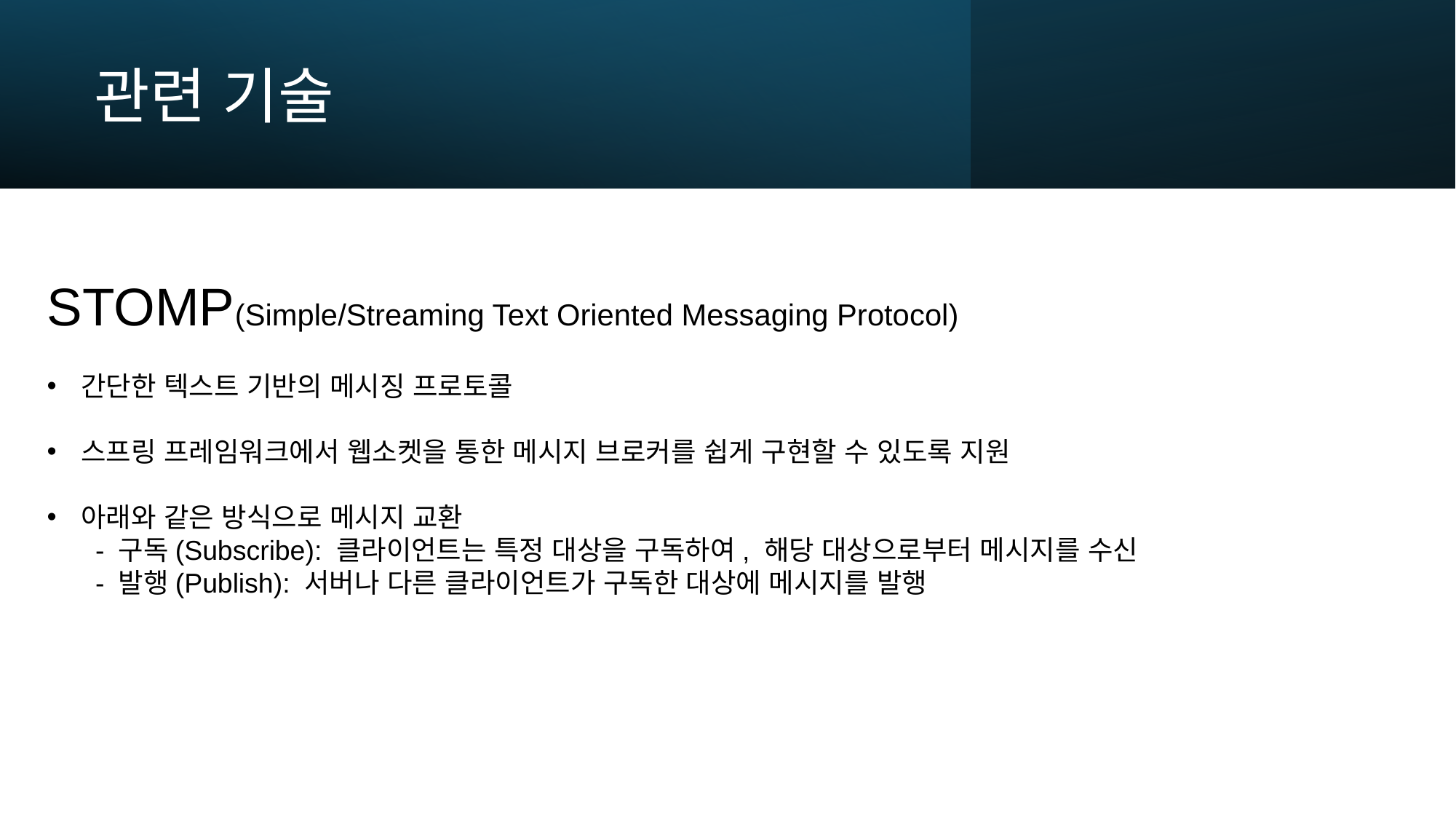

관련 기술
STOMP(Simple/Streaming Text Oriented Messaging Protocol)

간단한 텍스트 기반의 메시징 프로토콜

스프링 프레임워크에서 웹소켓을 통한 메시지 브로커를 쉽게 구현할 수 있도록 지원

아래와 같은 방식으로 메시지 교환
 - 구독(Subscribe): 클라이언트는 특정 대상을 구독하여, 해당 대상으로부터 메시지를 수신
 - 발행(Publish): 서버나 다른 클라이언트가 구독한 대상에 메시지를 발행